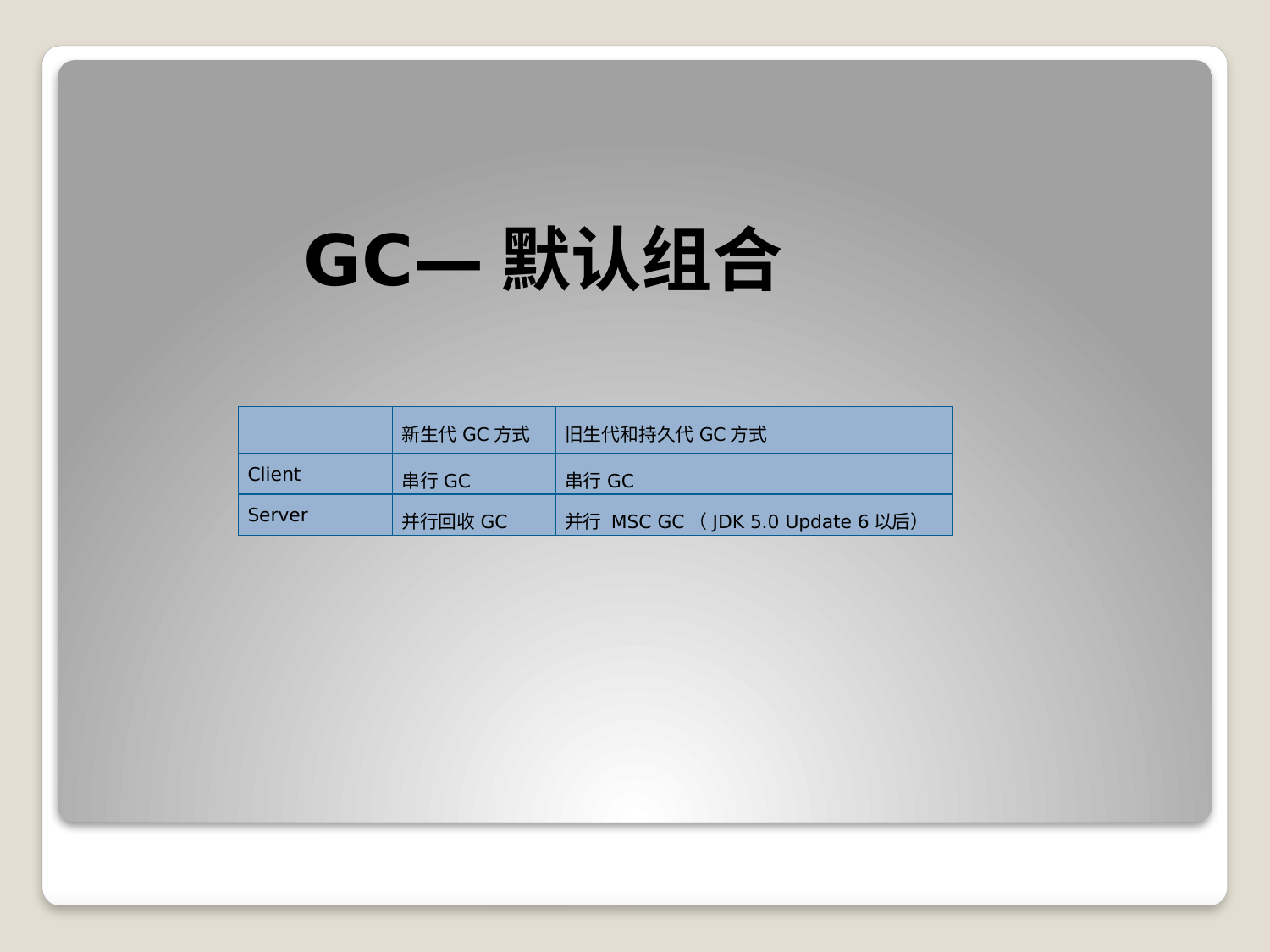

GC—默认组合

|  | 新生代GC方式 | 旧生代和持久代GC方式 |
| --- | --- | --- |
| Client | 串行GC | 串行GC |
| Server | 并行回收GC | 并行 MSC GC（JDK 5.0 Update 6以后） |